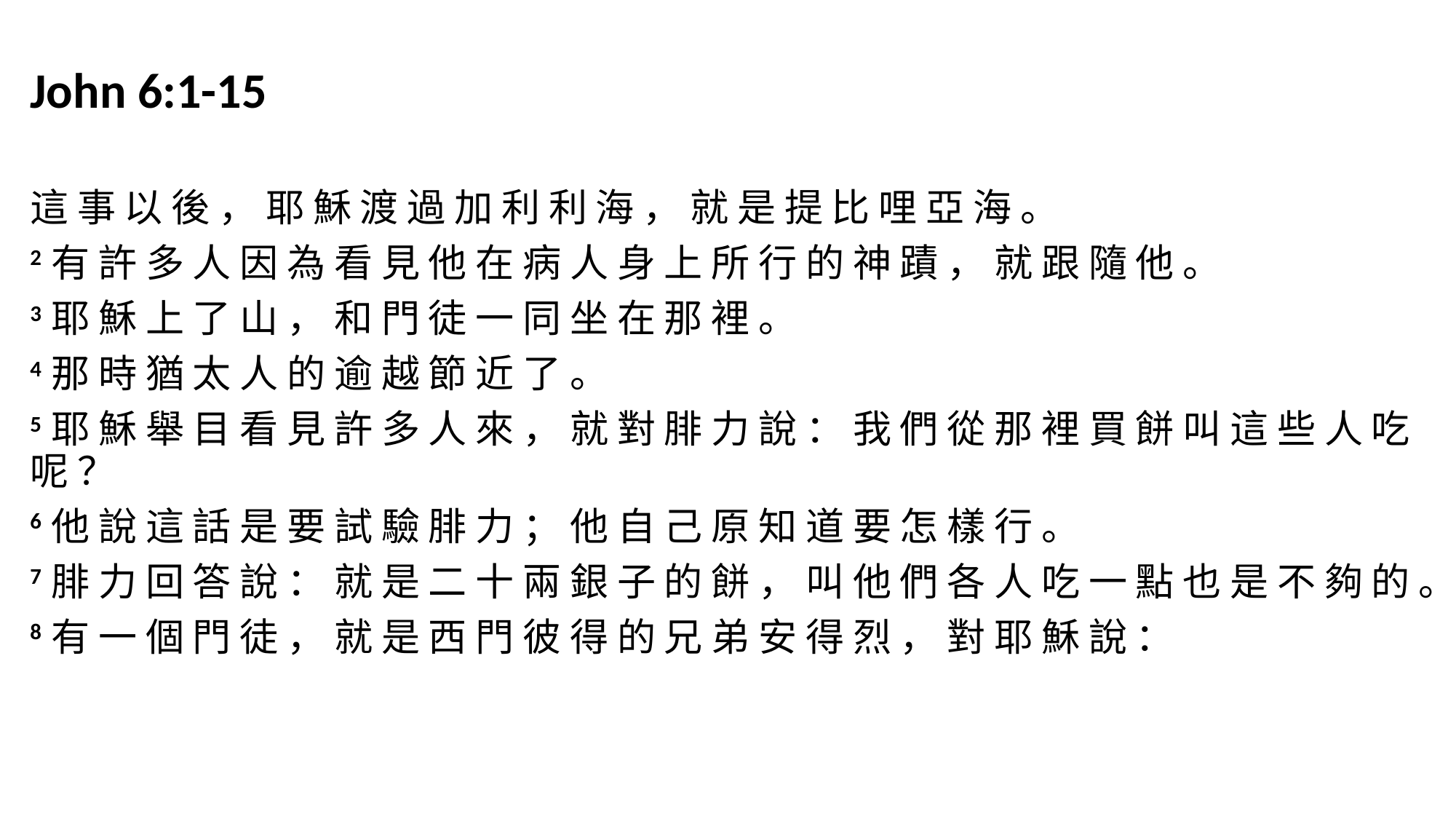

John 6:1-15

這 事 以 後 ， 耶 穌 渡 過 加 利 利 海 ， 就 是 提 比 哩 亞 海 。
2 有 許 多 人 因 為 看 見 他 在 病 人 身 上 所 行 的 神 蹟 ， 就 跟 隨 他 。
3 耶 穌 上 了 山 ， 和 門 徒 一 同 坐 在 那 裡 。
4 那 時 猶 太 人 的 逾 越 節 近 了 。
5 耶 穌 舉 目 看 見 許 多 人 來 ， 就 對 腓 力 說 ： 我 們 從 那 裡 買 餅 叫 這 些 人 吃 呢 ？
6 他 說 這 話 是 要 試 驗 腓 力 ； 他 自 己 原 知 道 要 怎 樣 行 。
7 腓 力 回 答 說 ： 就 是 二 十 兩 銀 子 的 餅 ， 叫 他 們 各 人 吃 一 點 也 是 不 夠 的 。
8 有 一 個 門 徒 ， 就 是 西 門 彼 得 的 兄 弟 安 得 烈 ， 對 耶 穌 說 ：